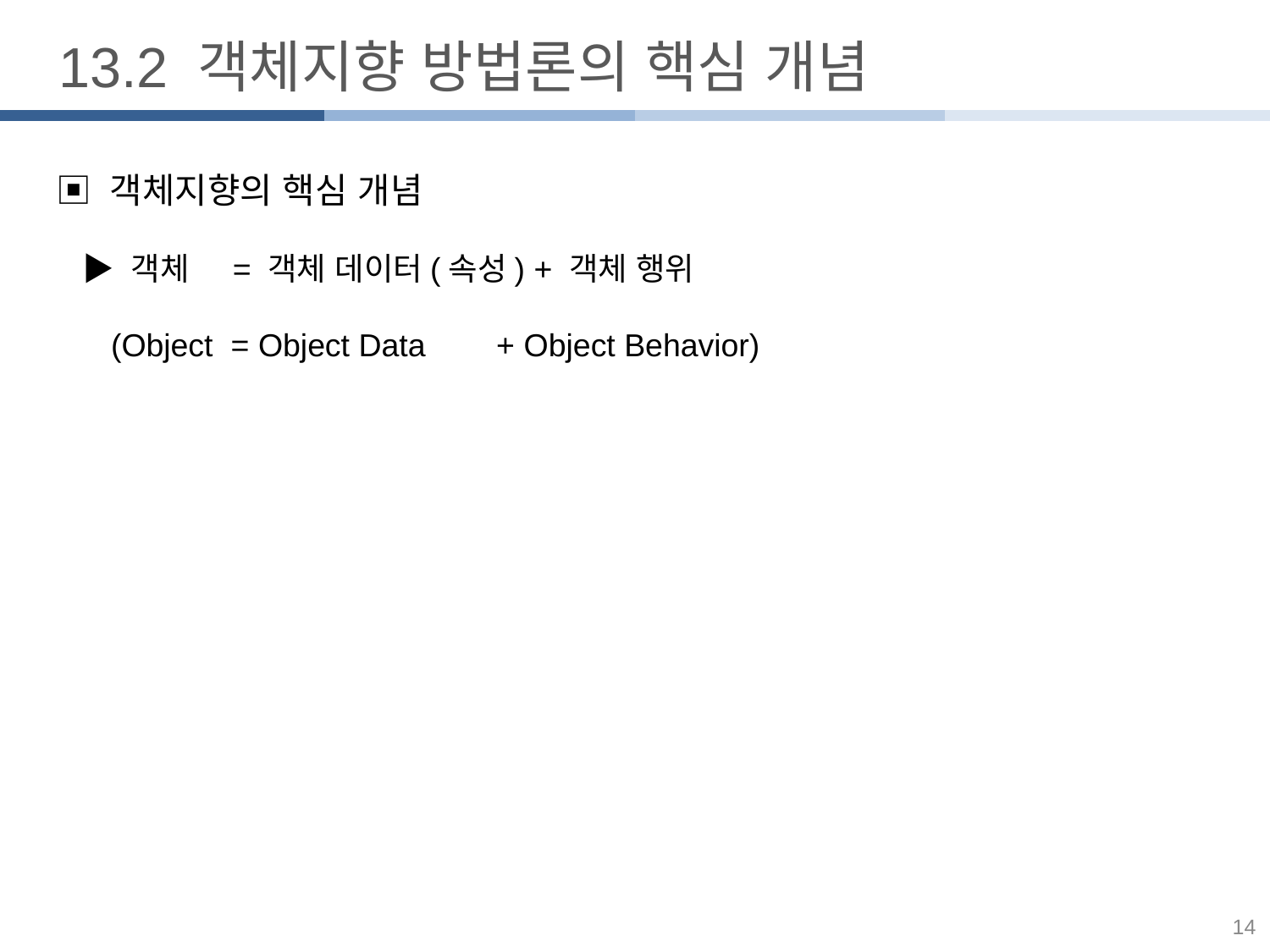

13.2 객체지향 방법론의 핵심 개념
▣ 객체지향의 핵심 개념
   ▶ 객체    = 객체 데이터(속성) + 객체 행위
  (Object  = Object Data        + Object Behavior)

14